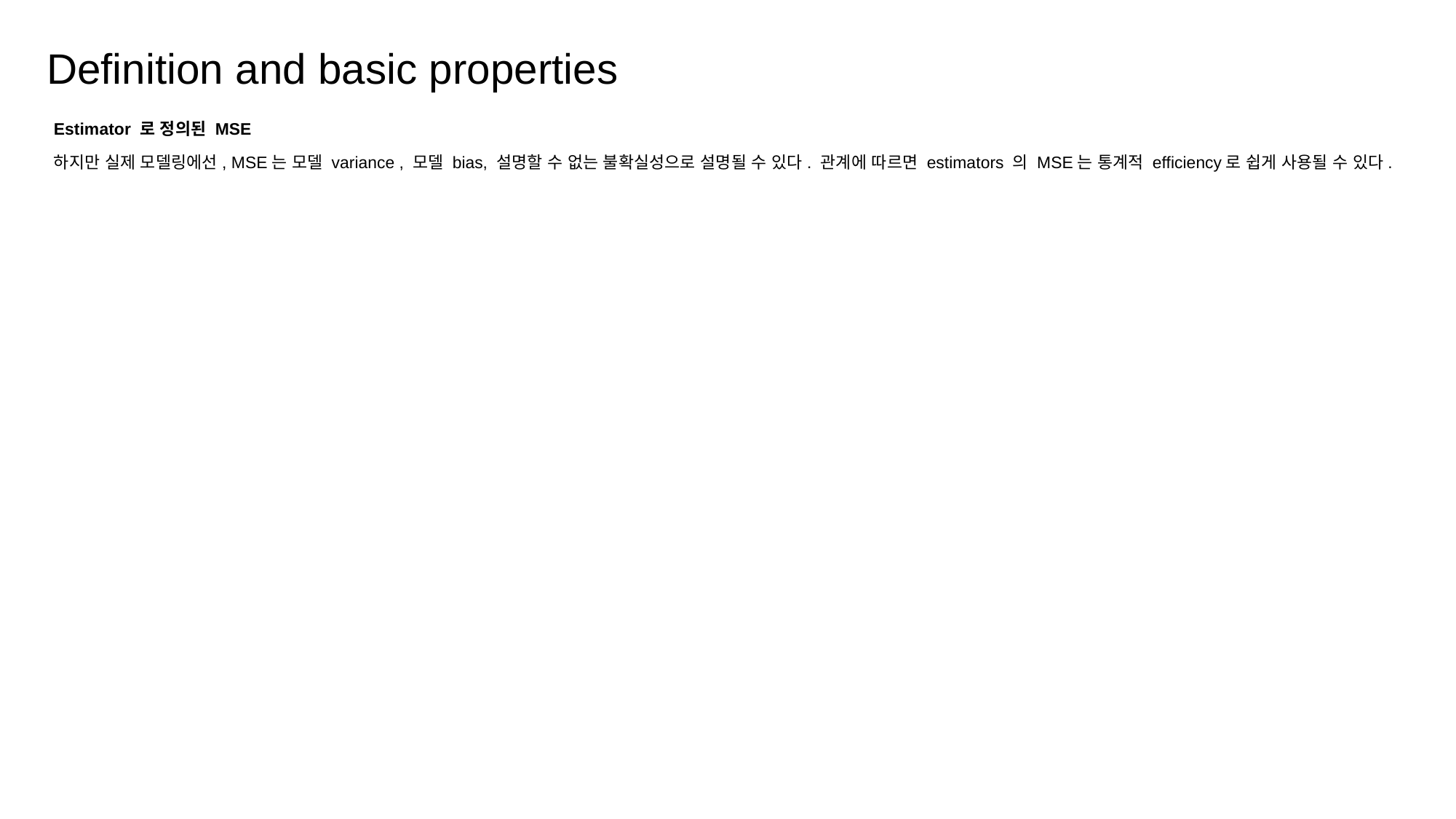

# Definition and basic properties
Estimator 로 정의된 MSE
하지만 실제 모델링에선, MSE는 모델 variance , 모델 bias, 설명할 수 없는 불확실성으로 설명될 수 있다. 관계에 따르면 estimators 의 MSE는 통계적 efficiency로 쉽게 사용될 수 있다.